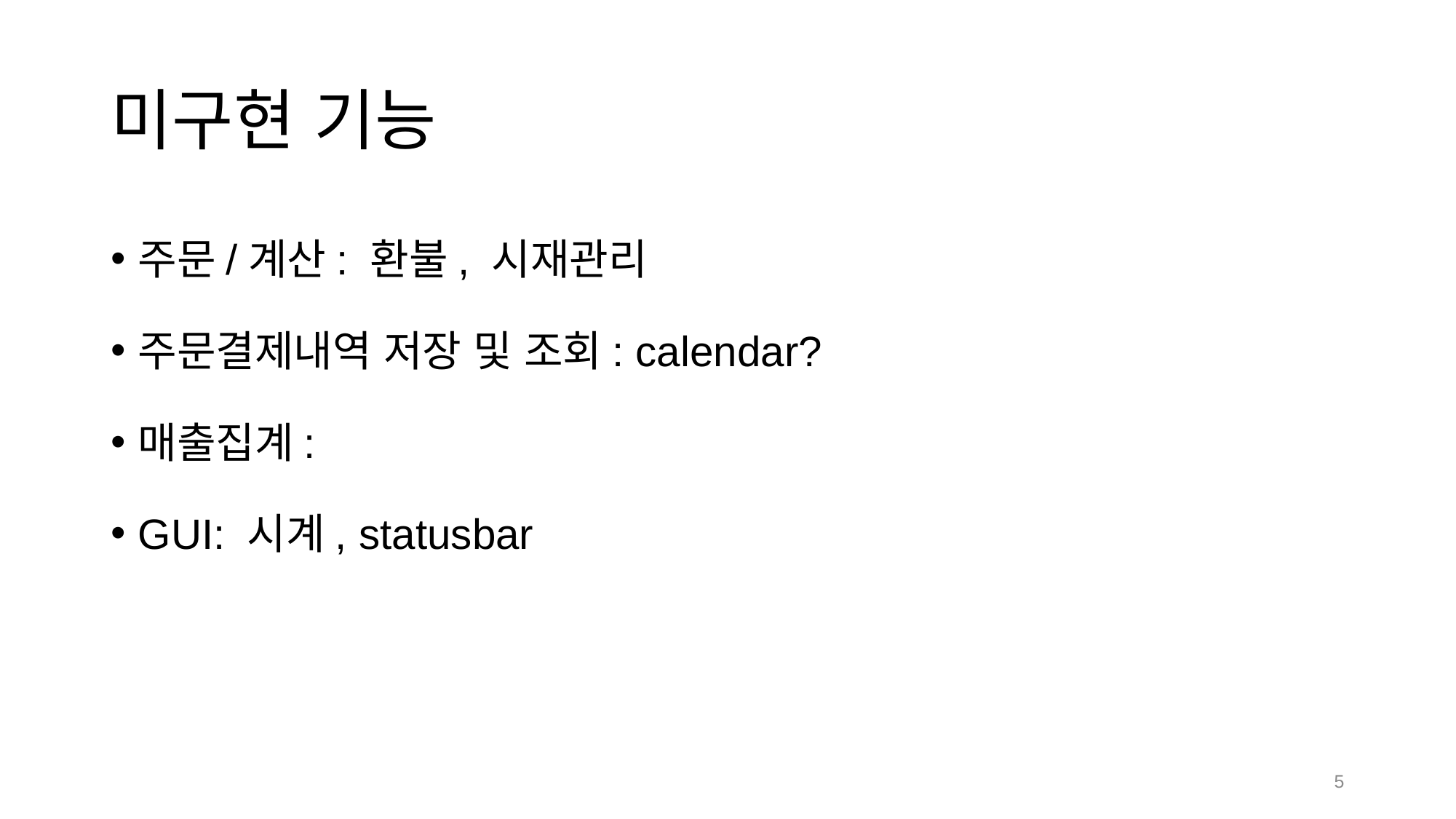

# 미구현 기능
주문/계산: 환불, 시재관리
주문결제내역 저장 및 조회: calendar?
매출집계:
GUI: 시계, statusbar

5